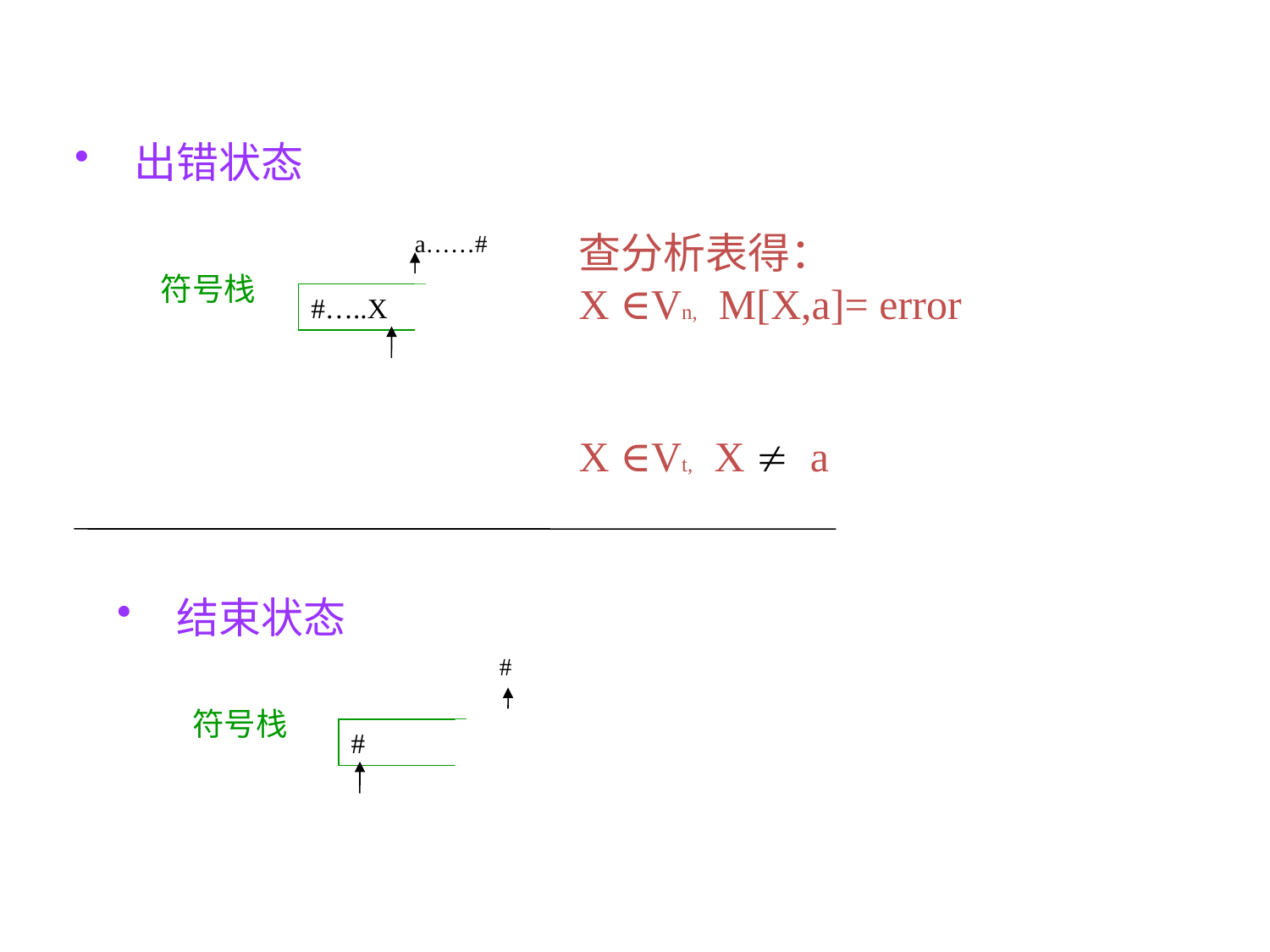

出错状态
查分析表得：
X ∈Vn,    M[X,a]= error

X ∈Vt,    X ≠  a
a……#

符号栈
#…..X

  结束状态
#

符号栈
#